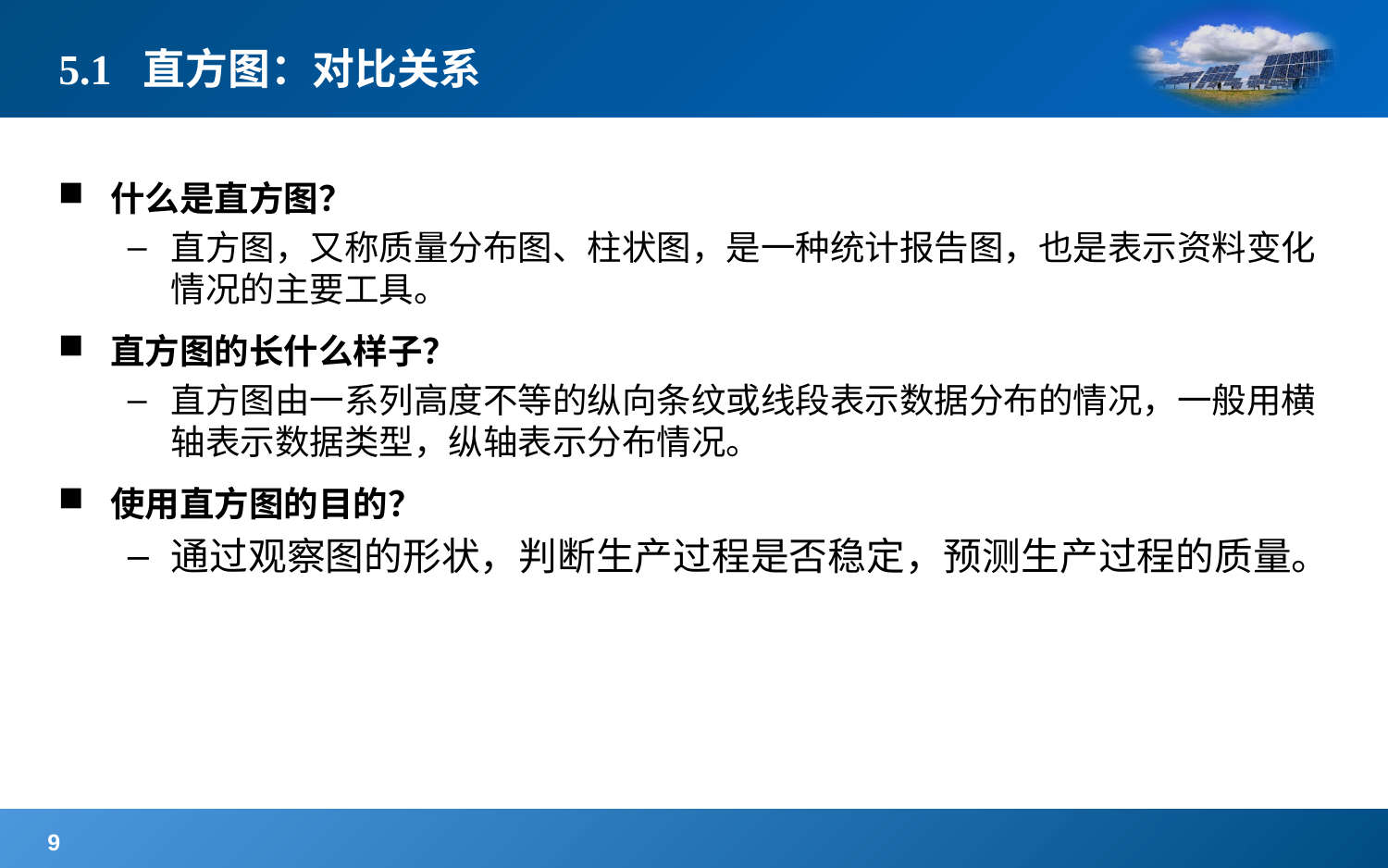

# 5.1  直方图：对比关系
什么是直方图？
直方图，又称质量分布图、柱状图，是一种统计报告图，也是表示资料变化情况的主要工具。
直方图的长什么样子？
直方图由一系列高度不等的纵向条纹或线段表示数据分布的情况，一般用横轴表示数据类型，纵轴表示分布情况。
使用直方图的目的？
通过观察图的形状，判断生产过程是否稳定，预测生产过程的质量。